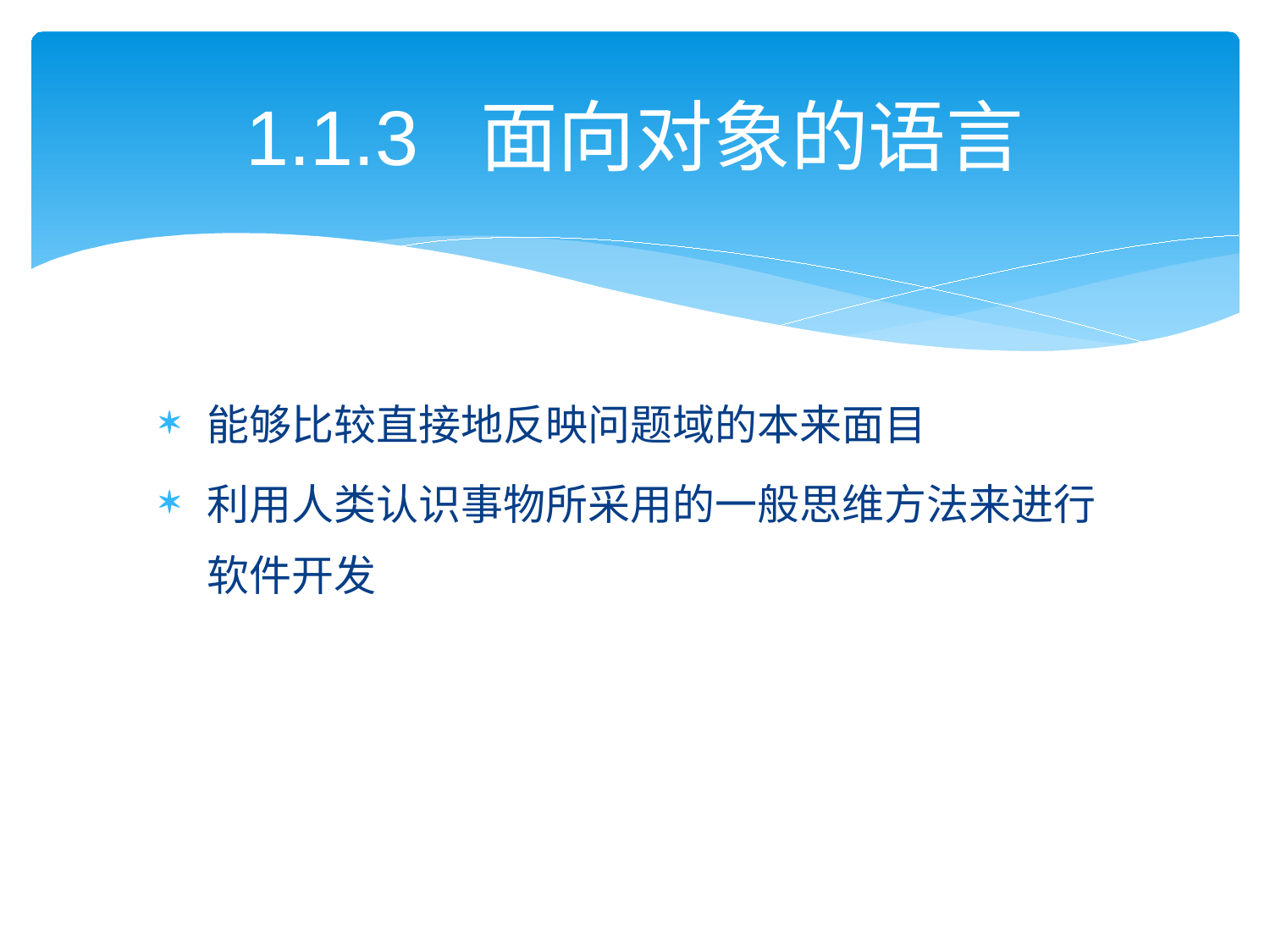

# 1.1.3  面向对象的语言
能够比较直接地反映问题域的本来面目
利用人类认识事物所采用的一般思维方法来进行软件开发